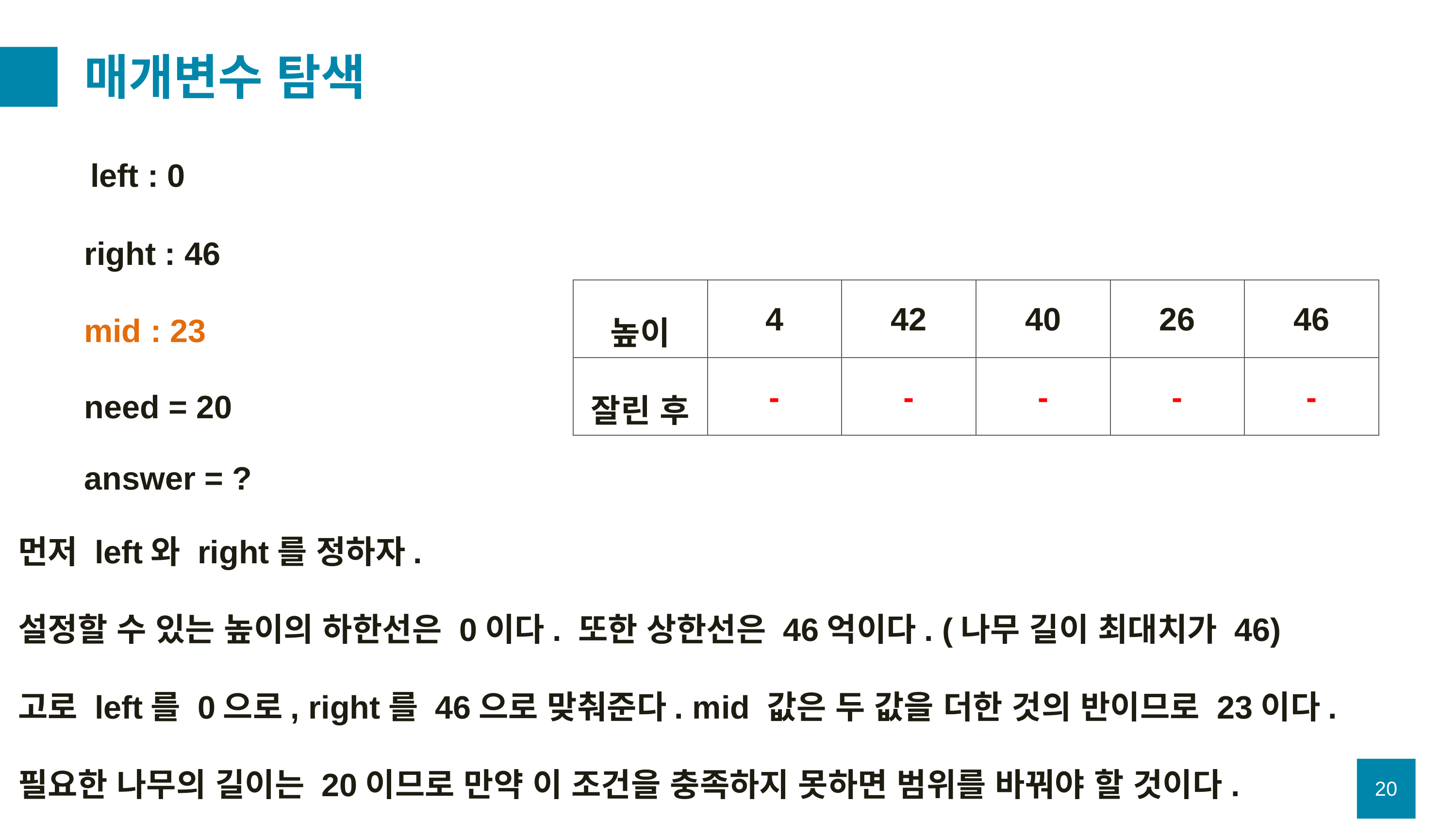

# 매개변수 탐색
left : 0
right : 46
| 높이 | 4 | 42 | 40 | 26 | 46 |
| --- | --- | --- | --- | --- | --- |
| 잘린 후 | - | - | - | - | - |
mid : 23
need = 20
answer = ?
먼저 left와 right를 정하자.

설정할 수 있는 높이의 하한선은 0이다. 또한 상한선은 46억이다. (나무 길이 최대치가 46)

고로 left를 0으로, right를 46으로 맞춰준다. mid 값은 두 값을 더한 것의 반이므로 23이다.

필요한 나무의 길이는 20이므로 만약 이 조건을 충족하지 못하면 범위를 바꿔야 할 것이다.
20